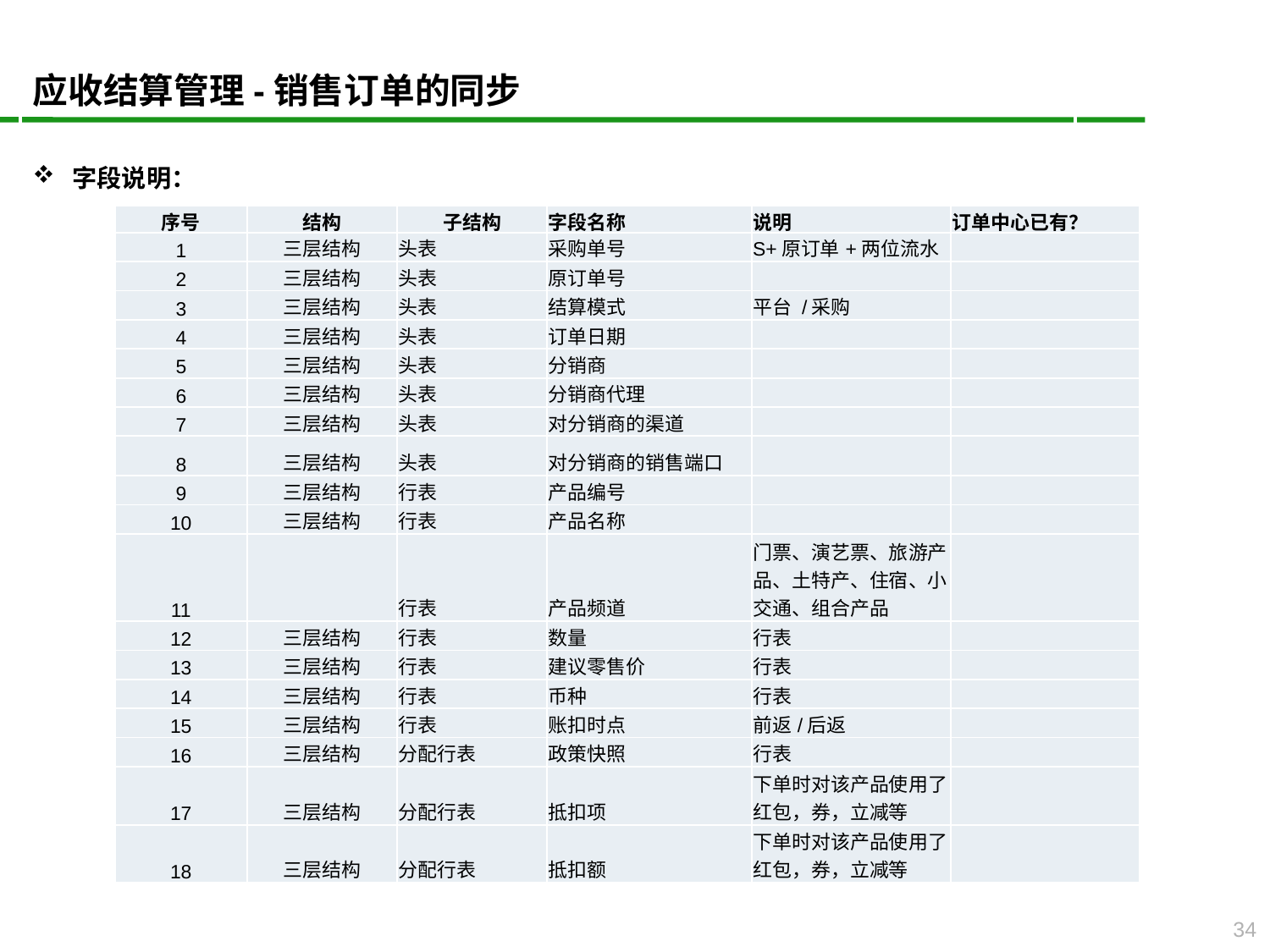

应收结算管理-销售订单的同步
字段说明：

| 序号 | 结构 | 子结构 | 字段名称 | 说明 | 订单中心已有？ |
| --- | --- | --- | --- | --- | --- |
| 1 | 三层结构 | 头表 | 采购单号 | S+原订单+两位流水 |  |
| 2 | 三层结构 | 头表 | 原订单号 |  |  |
| 3 | 三层结构 | 头表 | 结算模式 | 平台 /采购 |  |
| 4 | 三层结构 | 头表 | 订单日期 |  |  |
| 5 | 三层结构 | 头表 | 分销商 |  |  |
| 6 | 三层结构 | 头表 | 分销商代理 |  |  |
| 7 | 三层结构 | 头表 | 对分销商的渠道 |  |  |
| 8 | 三层结构 | 头表 | 对分销商的销售端口 |  |  |
| 9 | 三层结构 | 行表 | 产品编号 |  |  |
| 10 | 三层结构 | 行表 | 产品名称 |  |  |
| 11 |  | 行表 | 产品频道 | 门票、演艺票、旅游产品、土特产、住宿、小交通、组合产品 |  |
| 12 | 三层结构 | 行表 | 数量 | 行表 |  |
| 13 | 三层结构 | 行表 | 建议零售价 | 行表 |  |
| 14 | 三层结构 | 行表 | 币种 | 行表 |  |
| 15 | 三层结构 | 行表 | 账扣时点 | 前返/后返 |  |
| 16 | 三层结构 | 分配行表 | 政策快照 | 行表 |  |
| 17 | 三层结构 | 分配行表 | 抵扣项 | 下单时对该产品使用了红包，券，立减等 |  |
| 18 | 三层结构 | 分配行表 | 抵扣额 | 下单时对该产品使用了红包，券，立减等 |  |
34